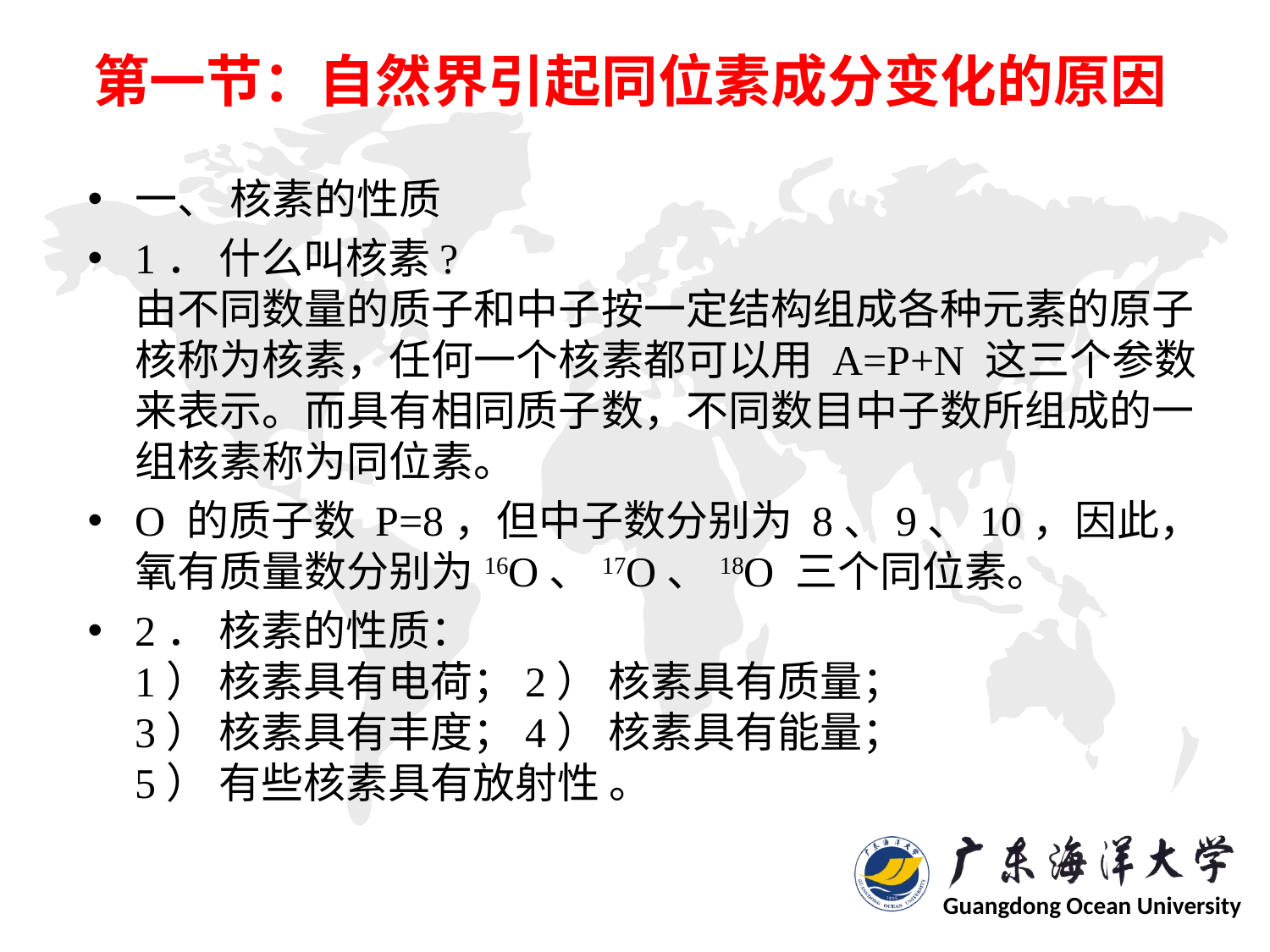

# 第一节：自然界引起同位素成分变化的原因
一、 核素的性质
1． 什么叫核素?
由不同数量的质子和中子按一定结构组成各种元素的原子核称为核素，任何一个核素都可以用 A=P+N 这三个参数来表示。而具有相同质子数，不同数目中子数所组成的一组核素称为同位素。
O 的质子数 P=8，但中子数分别为 8、9、10，因此，氧有质量数分别为16O、17O、18O 三个同位素。
2． 核素的性质：
1） 核素具有电荷；2） 核素具有质量；
3） 核素具有丰度；4） 核素具有能量；
5） 有些核素具有放射性 。